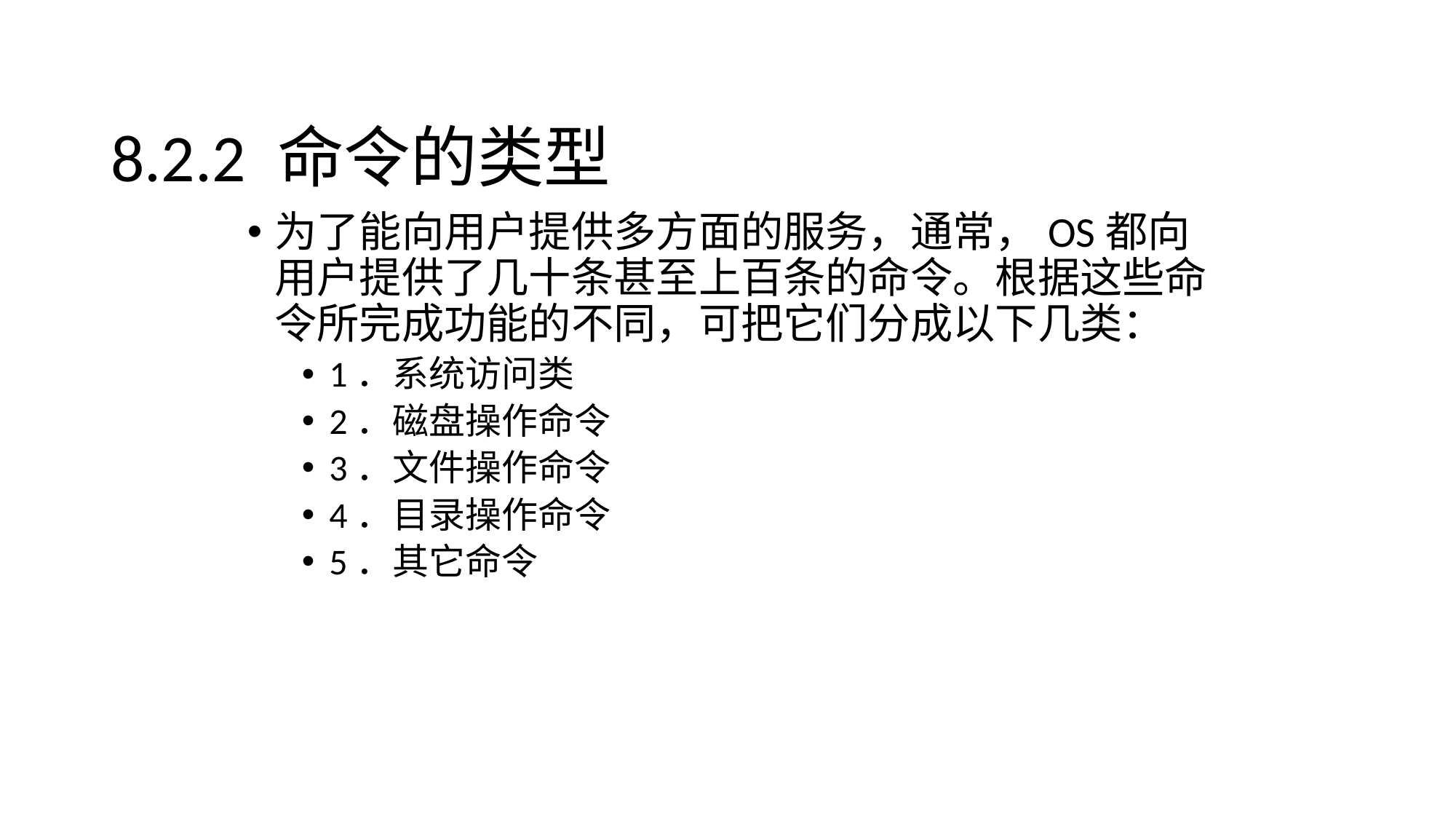

# 8.2.2 命令的类型
为了能向用户提供多方面的服务，通常，OS都向用户提供了几十条甚至上百条的命令。根据这些命令所完成功能的不同，可把它们分成以下几类：
1．系统访问类
2．磁盘操作命令
3．文件操作命令
4．目录操作命令
5．其它命令
3